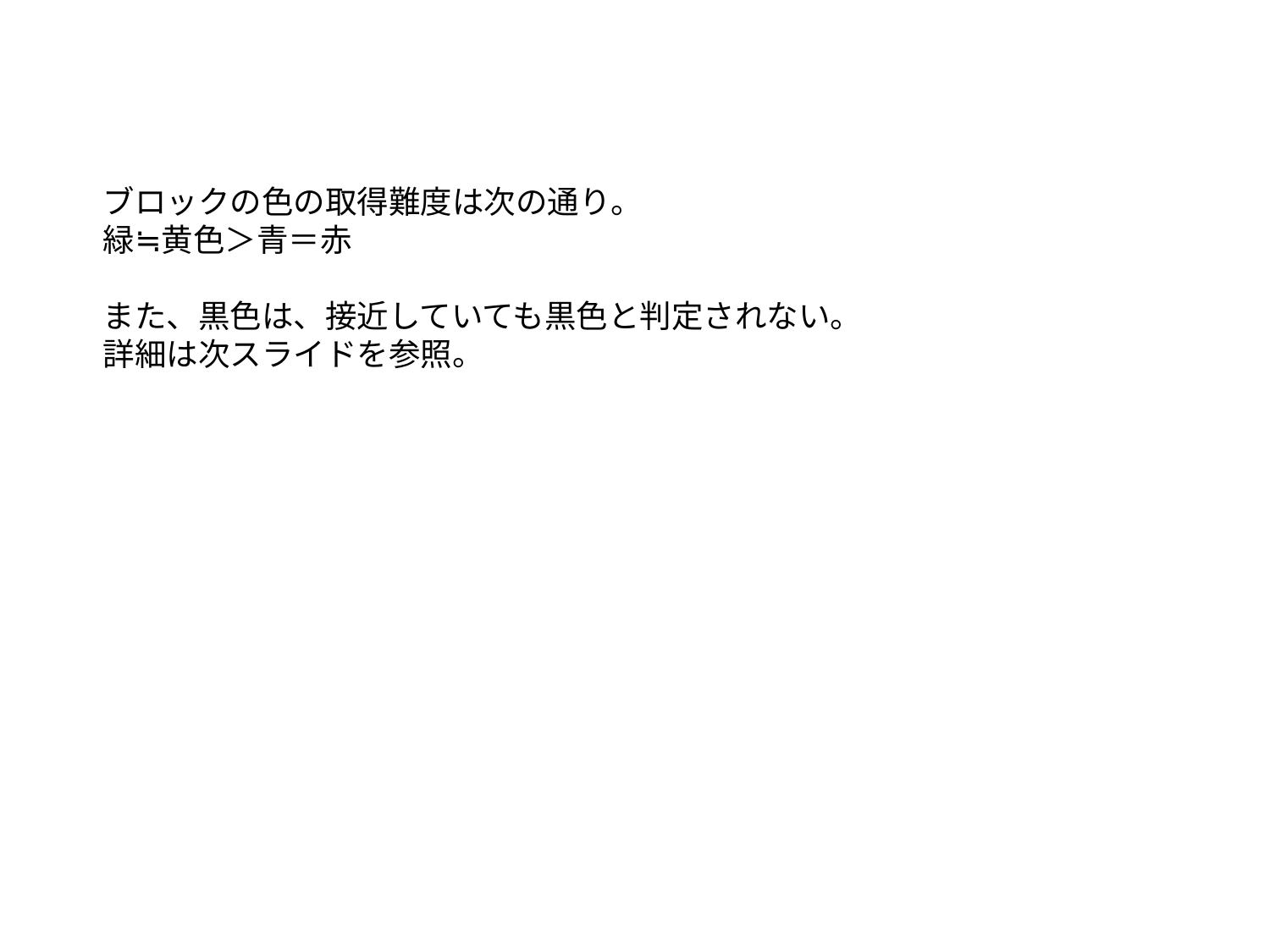

ブロックの色の取得難度は次の通り。
緑≒黄色＞青＝赤

また、黒色は、接近していても黒色と判定されない。
詳細は次スライドを参照。